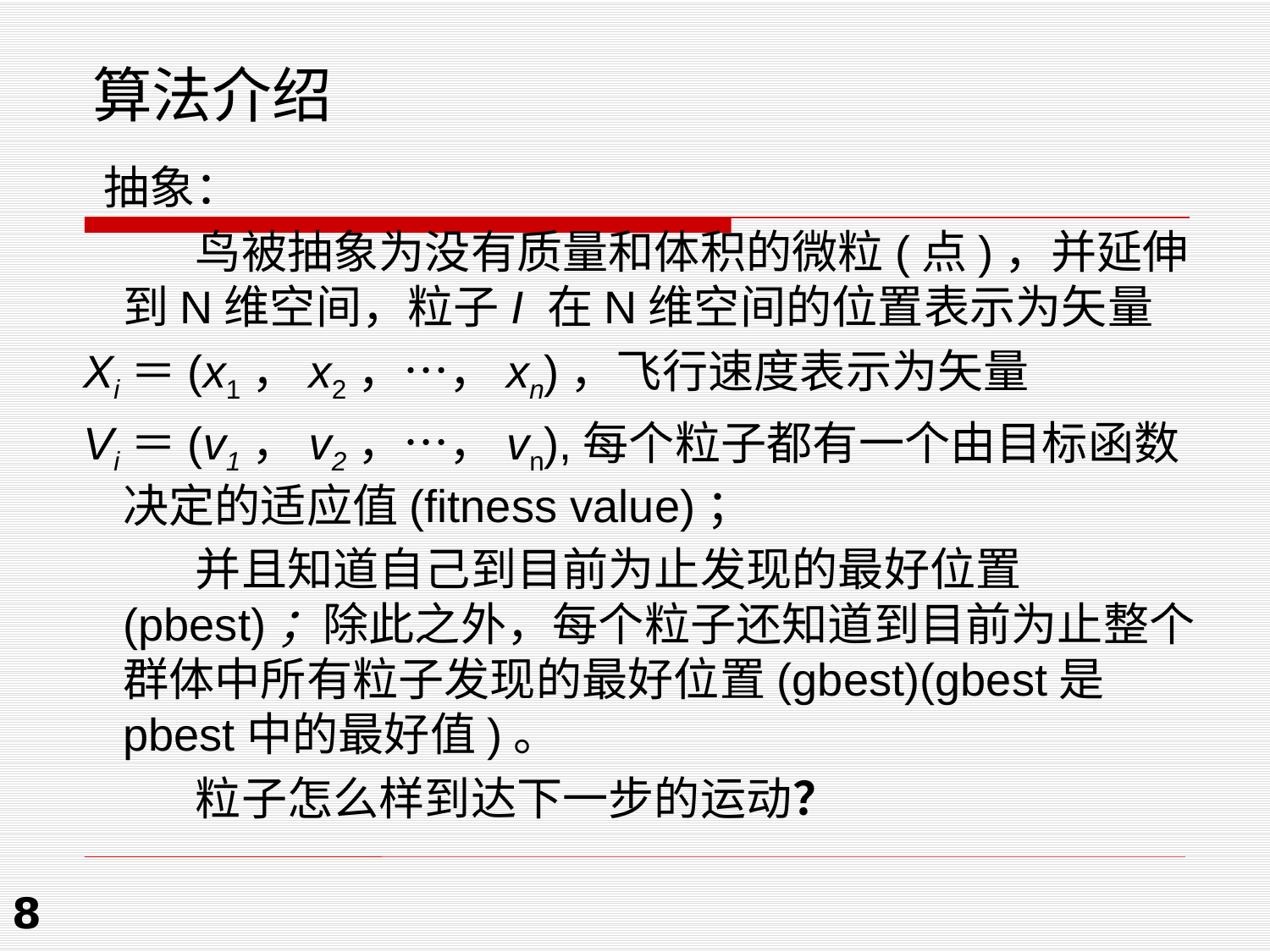

# 算法介绍
　抽象：
　　　鸟被抽象为没有质量和体积的微粒(点)，并延伸到N维空间，粒子I 在N维空间的位置表示为矢量
  Xi＝(x1，x2，…，xn)，飞行速度表示为矢量
  Vi＝(v1，v2，…，vn),每个粒子都有一个由目标函数决定的适应值(fitness value)；
　　　并且知道自己到目前为止发现的最好位置(pbest)；除此之外，每个粒子还知道到目前为止整个群体中所有粒子发现的最好位置(gbest)(gbest是pbest中的最好值)。
　　　粒子怎么样到达下一步的运动？